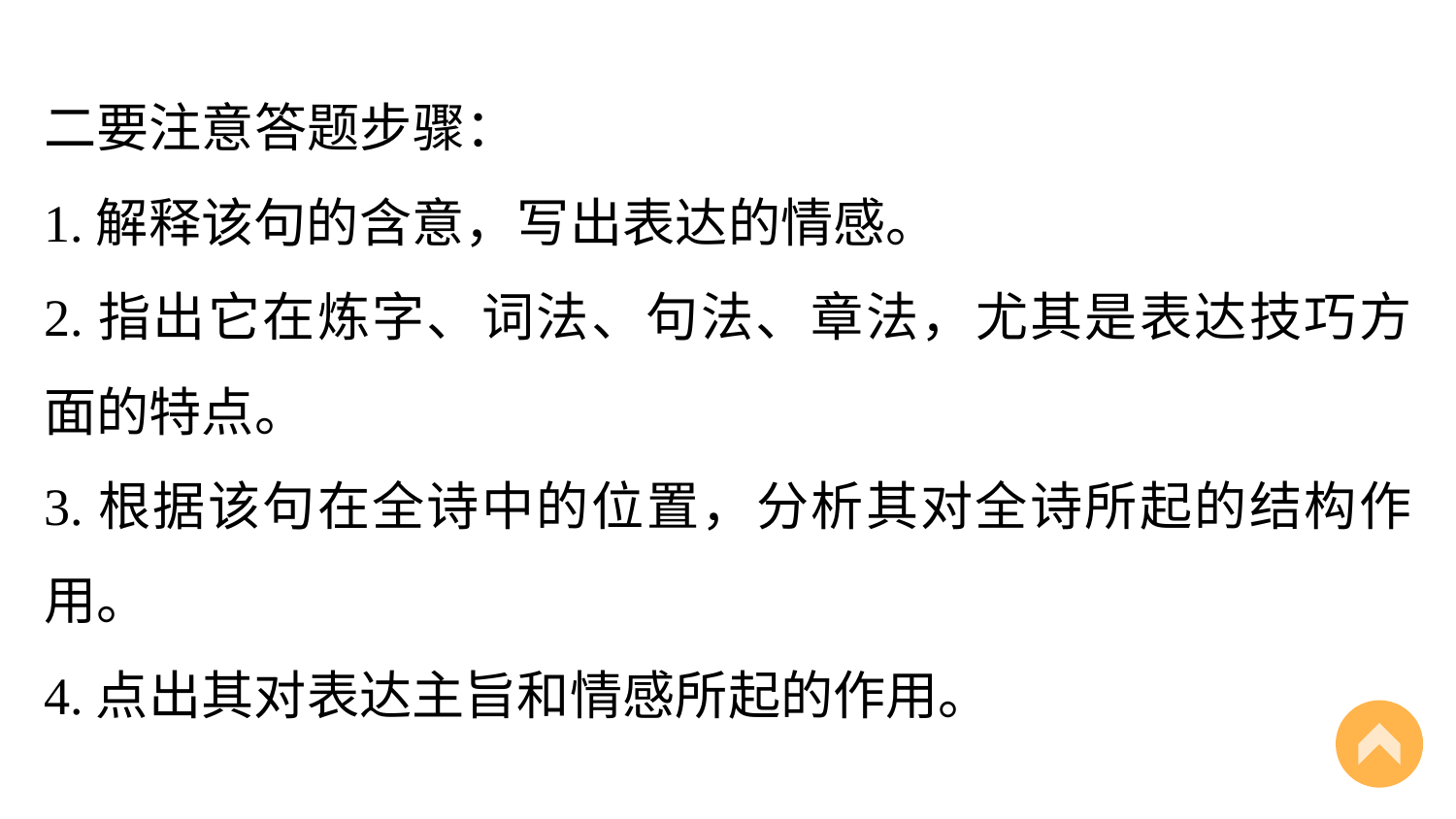

二要注意答题步骤：
1.解释该句的含意，写出表达的情感。
2.指出它在炼字、词法、句法、章法，尤其是表达技巧方面的特点。
3.根据该句在全诗中的位置，分析其对全诗所起的结构作用。
4.点出其对表达主旨和情感所起的作用。